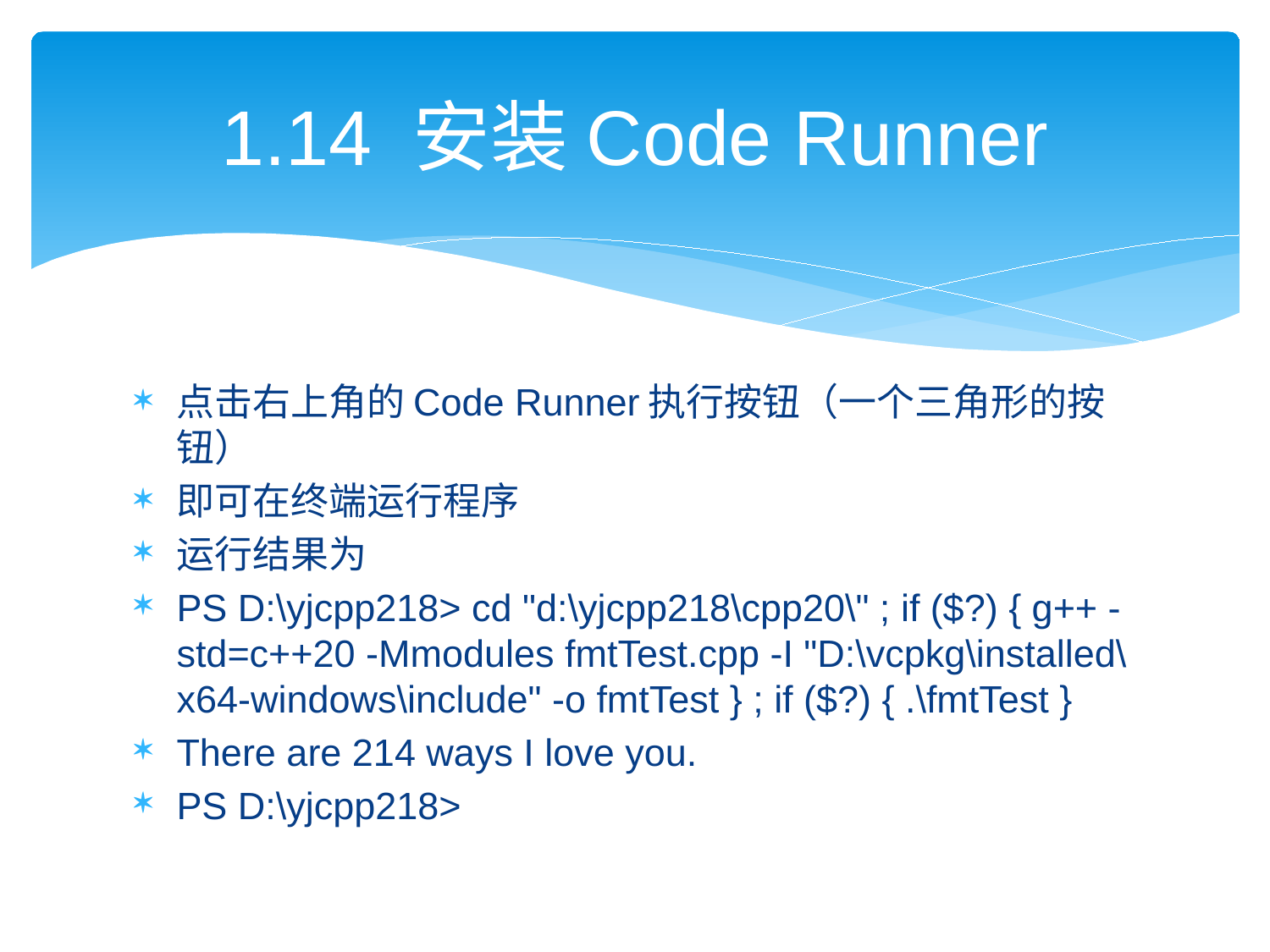

# 1.14 安装Code Runner
点击右上角的Code Runner执行按钮（一个三角形的按钮）
即可在终端运行程序
运行结果为
PS D:\yjcpp218> cd "d:\yjcpp218\cpp20\" ; if ($?) { g++ -std=c++20 -Mmodules fmtTest.cpp -I "D:\vcpkg\installed\x64-windows\include" -o fmtTest } ; if ($?) { .\fmtTest }
There are 214 ways I love you.
PS D:\yjcpp218>